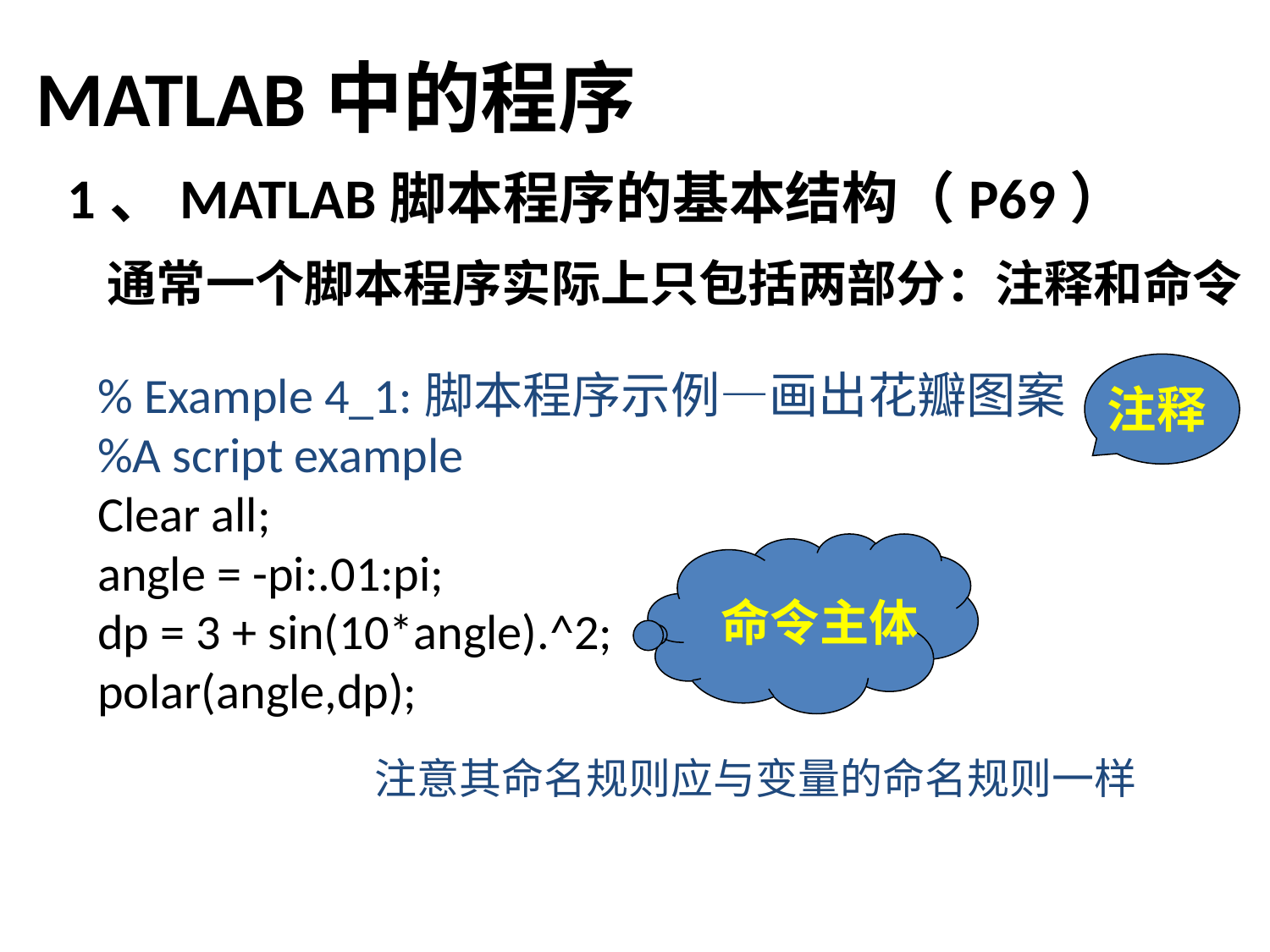

# MATLAB中的程序
1、MATLAB脚本程序的基本结构（P69）
通常一个脚本程序实际上只包括两部分：注释和命令

注释
% Example 4_1:脚本程序示例—画出花瓣图案
%A script example
Clear all;
angle = -pi:.01:pi;
dp = 3 + sin(10*angle).^2;
polar(angle,dp);

命令主体
注意其命名规则应与变量的命名规则一样